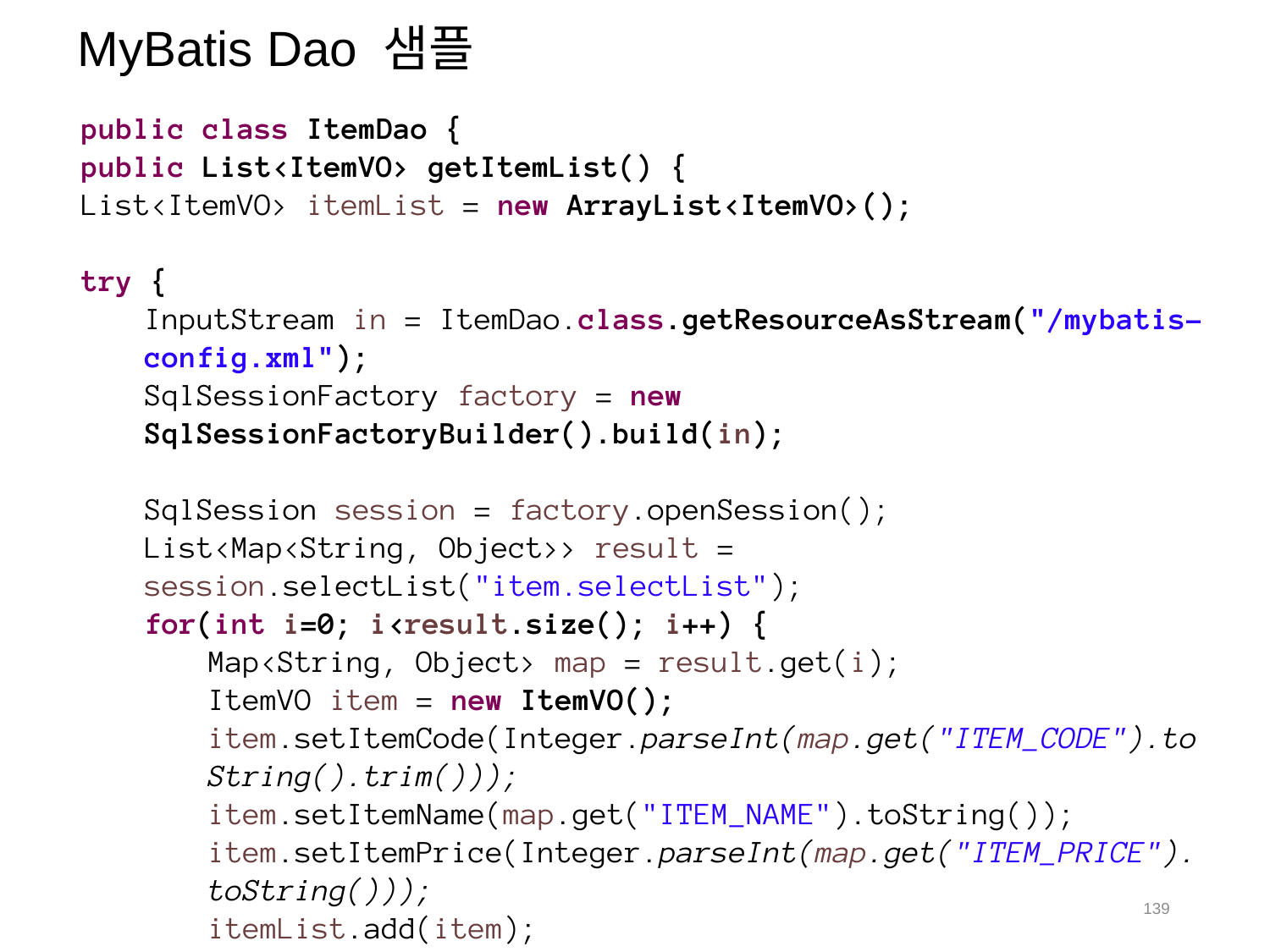

# MyBatis Dao 샘플
public class ItemDao {
public List<ItemVO> getItemList() {
List<ItemVO> itemList = new ArrayList<ItemVO>();

try {
InputStream in = ItemDao.class.getResourceAsStream("/mybatis-config.xml");
SqlSessionFactory factory = new SqlSessionFactoryBuilder().build(in);

SqlSession session = factory.openSession();
List<Map<String, Object>> result = session.selectList("item.selectList");
for(int i=0; i<result.size(); i++) {
Map<String, Object> map = result.get(i);
ItemVO item = new ItemVO();
item.setItemCode(Integer.parseInt(map.get("ITEM_CODE").toString().trim()));
item.setItemName(map.get("ITEM_NAME").toString());
item.setItemPrice(Integer.parseInt(map.get("ITEM_PRICE").toString()));
itemList.add(item);
}
} catch (Exception e) {
e.printStackTrace();
}

return itemList;
}
}
139